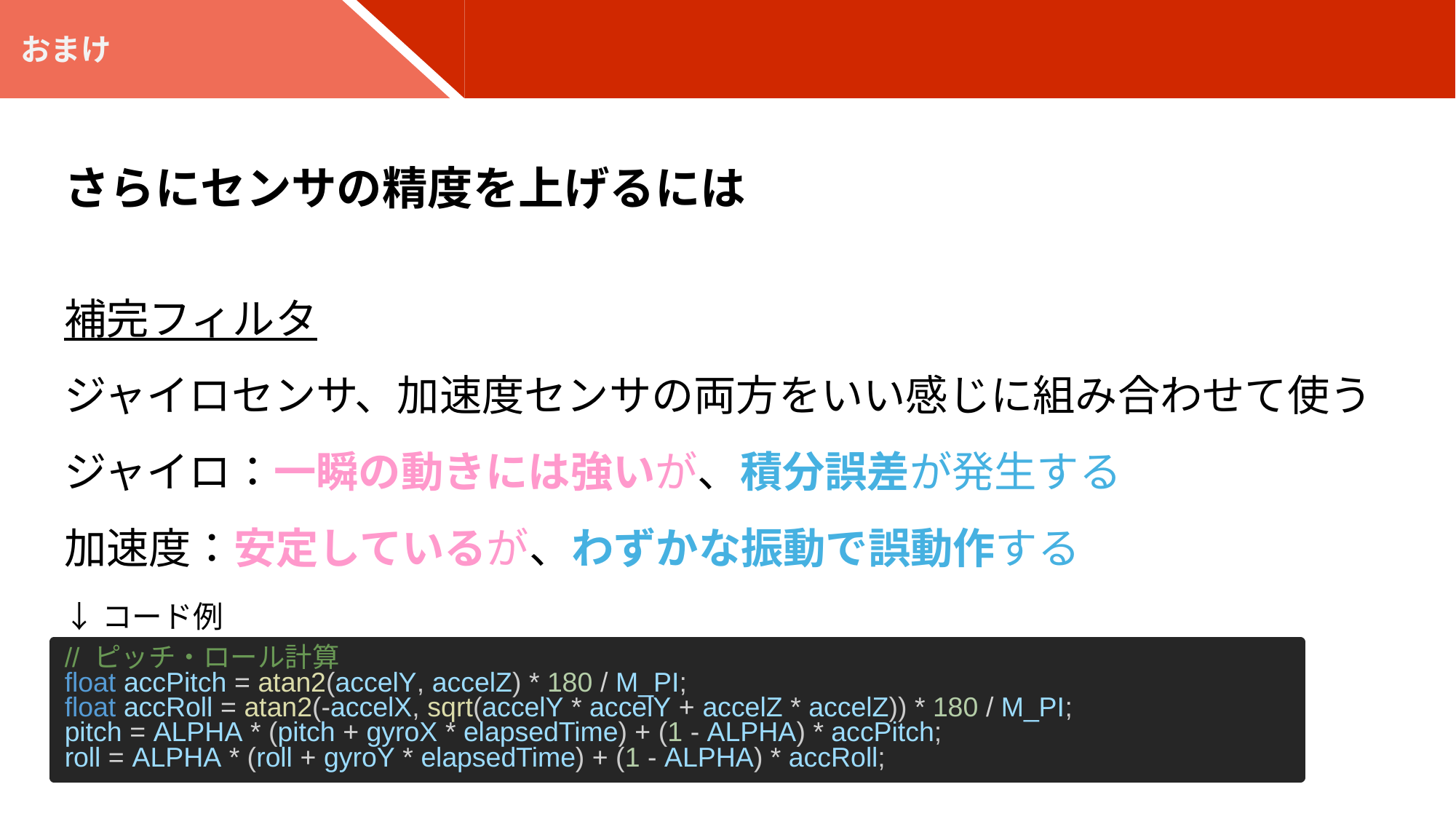

おまけ
さらにセンサの精度を上げるには
補完フィルタ
ジャイロセンサ、加速度センサの両方をいい感じに組み合わせて使う
ジャイロ：一瞬の動きには強いが、積分誤差が発生する
加速度：安定しているが、わずかな振動で誤動作する
↓コード例
// ピッチ・ロール計算
float accPitch = atan2(accelY, accelZ) * 180 / M_PI;
float accRoll = atan2(-accelX, sqrt(accelY * accelY + accelZ * accelZ)) * 180 / M_PI;
pitch = ALPHA * (pitch + gyroX * elapsedTime) + (1 - ALPHA) * accPitch;
roll = ALPHA * (roll + gyroY * elapsedTime) + (1 - ALPHA) * accRoll;